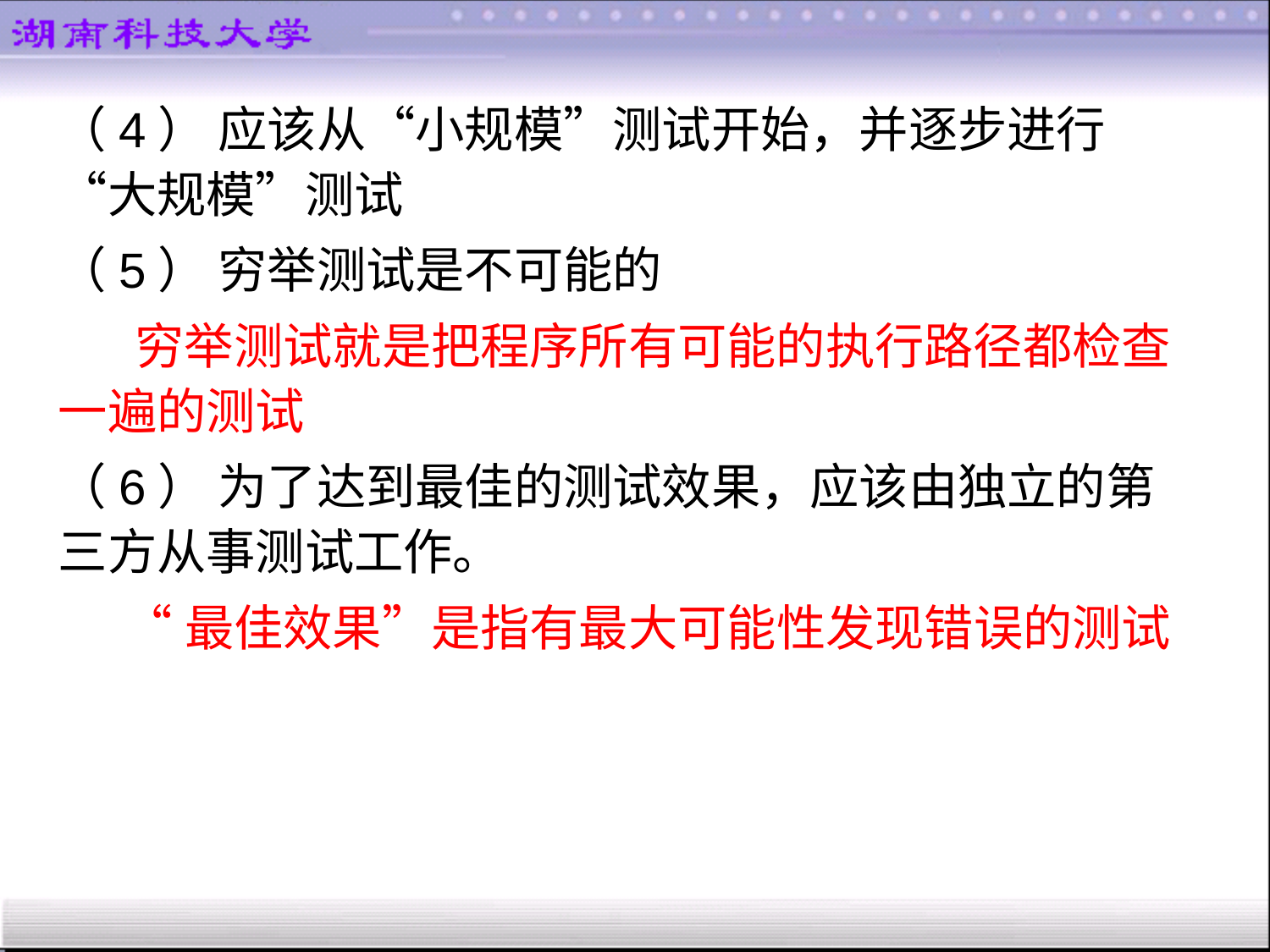

（4） 应该从“小规模”测试开始，并逐步进行“大规模”测试
（5） 穷举测试是不可能的
      穷举测试就是把程序所有可能的执行路径都检查一遍的测试
（6） 为了达到最佳的测试效果，应该由独立的第三方从事测试工作。
      “最佳效果”是指有最大可能性发现错误的测试